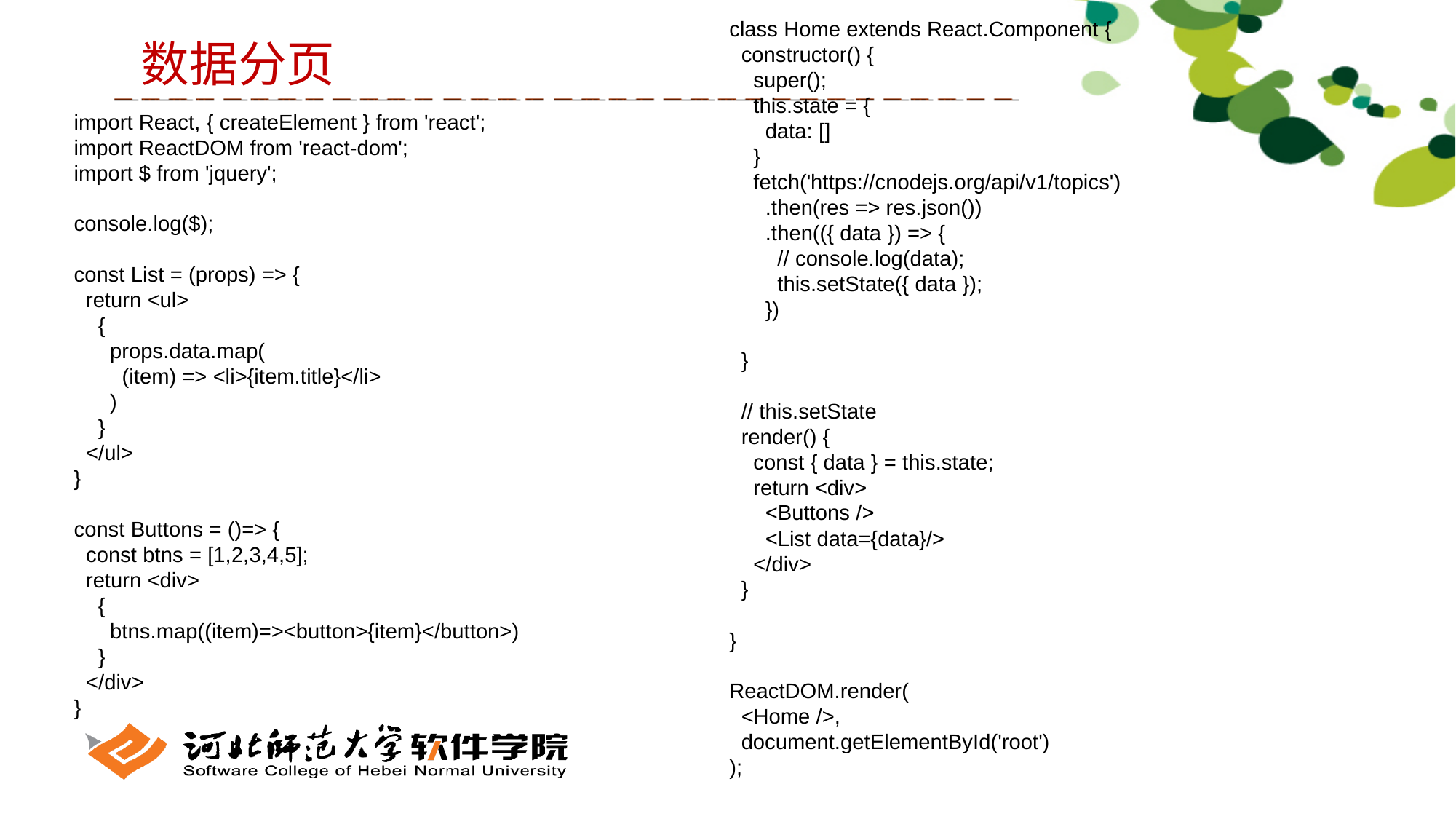

class Home extends React.Component {
  constructor() {
    super();
    this.state = {
      data: []
    }
    fetch('https://cnodejs.org/api/v1/topics')
      .then(res => res.json())
      .then(({ data }) => {
        // console.log(data);
        this.setState({ data });
      })

  }

  // this.setState
  render() {
    const { data } = this.state;
    return <div>
      <Buttons />
      <List data={data}/>
    </div>
  }

}

ReactDOM.render(
  <Home />,
  document.getElementById('root')
);

数据分页
import React, { createElement } from 'react';
import ReactDOM from 'react-dom';
import $ from 'jquery';

console.log($);

const List = (props) => {
  return <ul>
    {
      props.data.map(
        (item) => <li>{item.title}</li>
      )
    }
  </ul>
}

const Buttons = ()=> {
  const btns = [1,2,3,4,5];
  return <div>
    {
      btns.map((item)=><button>{item}</button>)
    }
  </div>
}